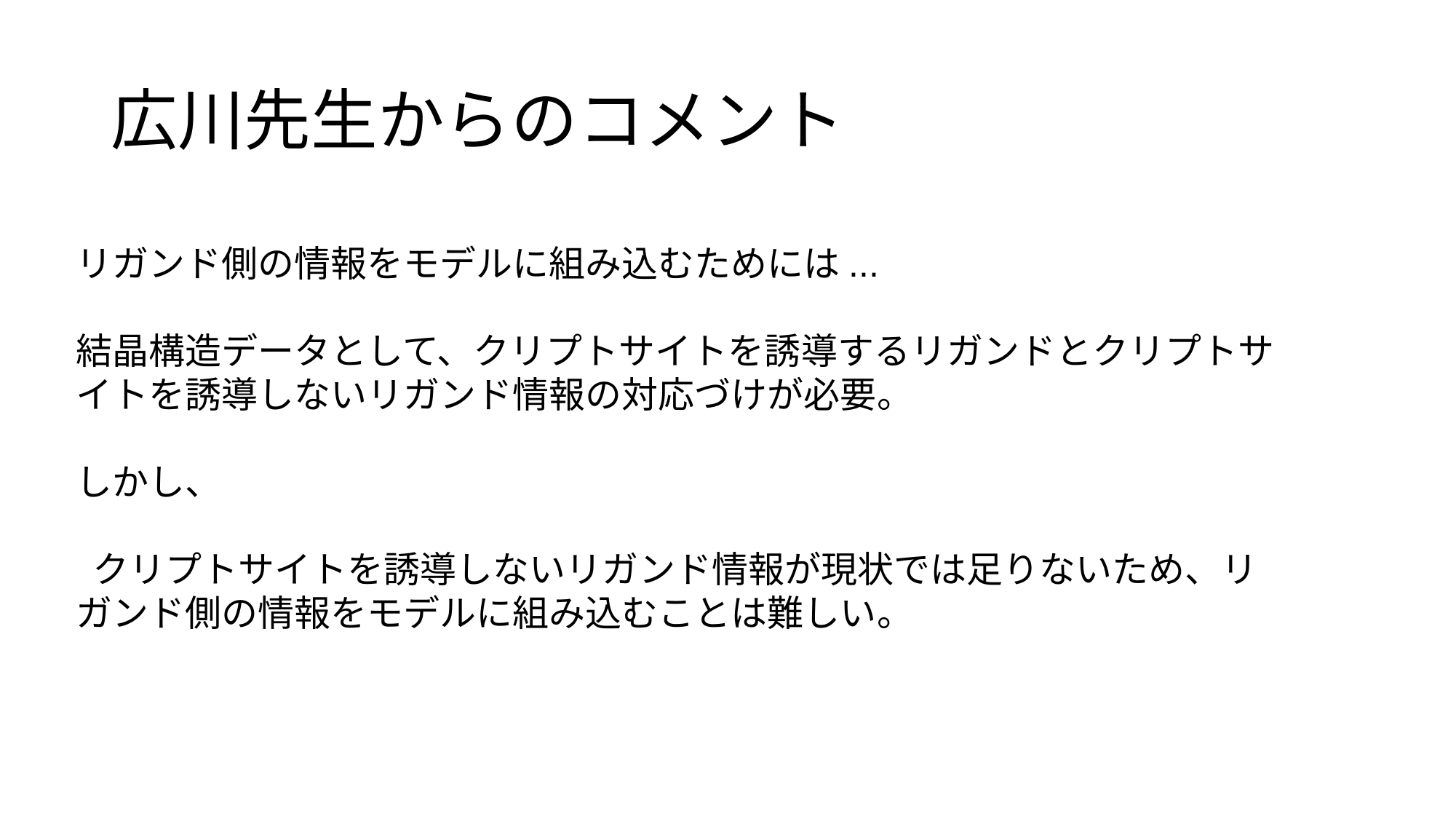

# 広川先生からのコメント
リガンド側の情報をモデルに組み込むためには...

結晶構造データとして、クリプトサイトを誘導するリガンドとクリプトサイトを誘導しないリガンド情報の対応づけが必要。

しかし、

 クリプトサイトを誘導しないリガンド情報が現状では足りないため、リガンド側の情報をモデルに組み込むことは難しい。